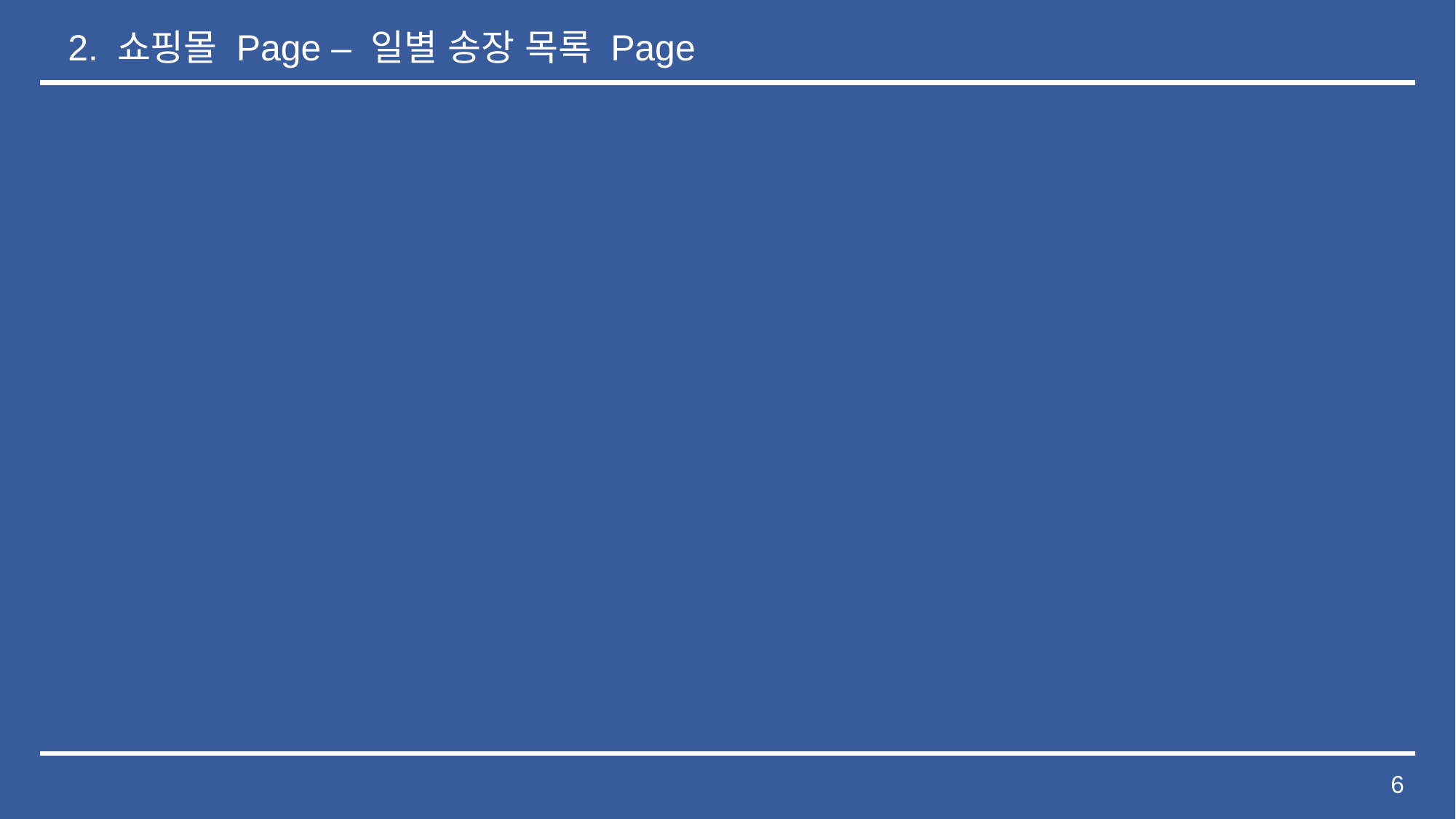

2. 쇼핑몰 Page – 일별 송장 목록 Page
6